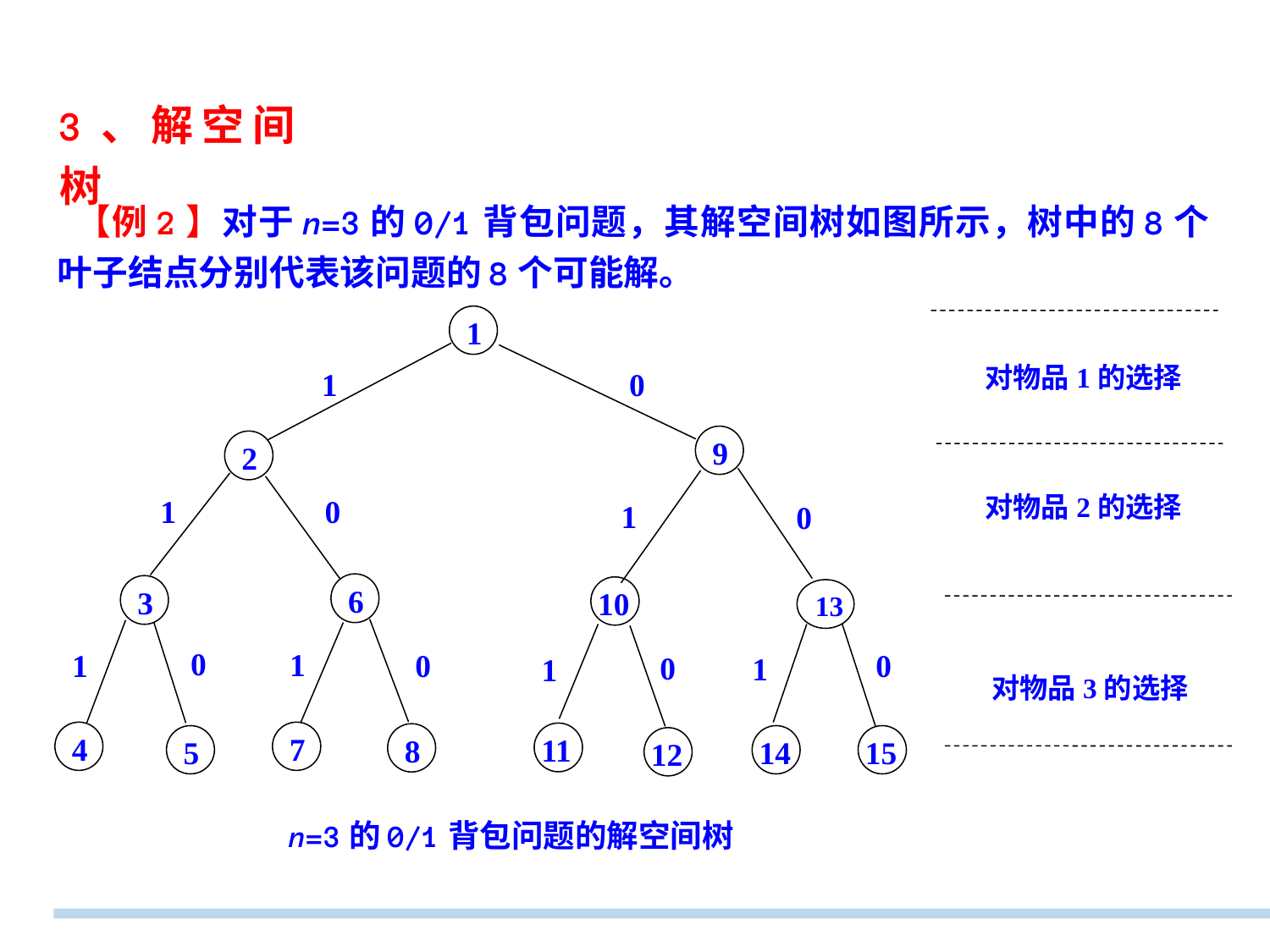

3、解空间树
 【例2】对于n=3的0/1背包问题，其解空间树如图所示，树中的8个叶子结点分别代表该问题的8个可能解。
1

1
0
对物品1的选择
9
2

1
0
1
0
对物品2的选择
6
3
10
13

0
1
1
0
0
0
1
1
对物品3的选择
4
7
11
8
5
14
15
12

n=3的0/1背包问题的解空间树